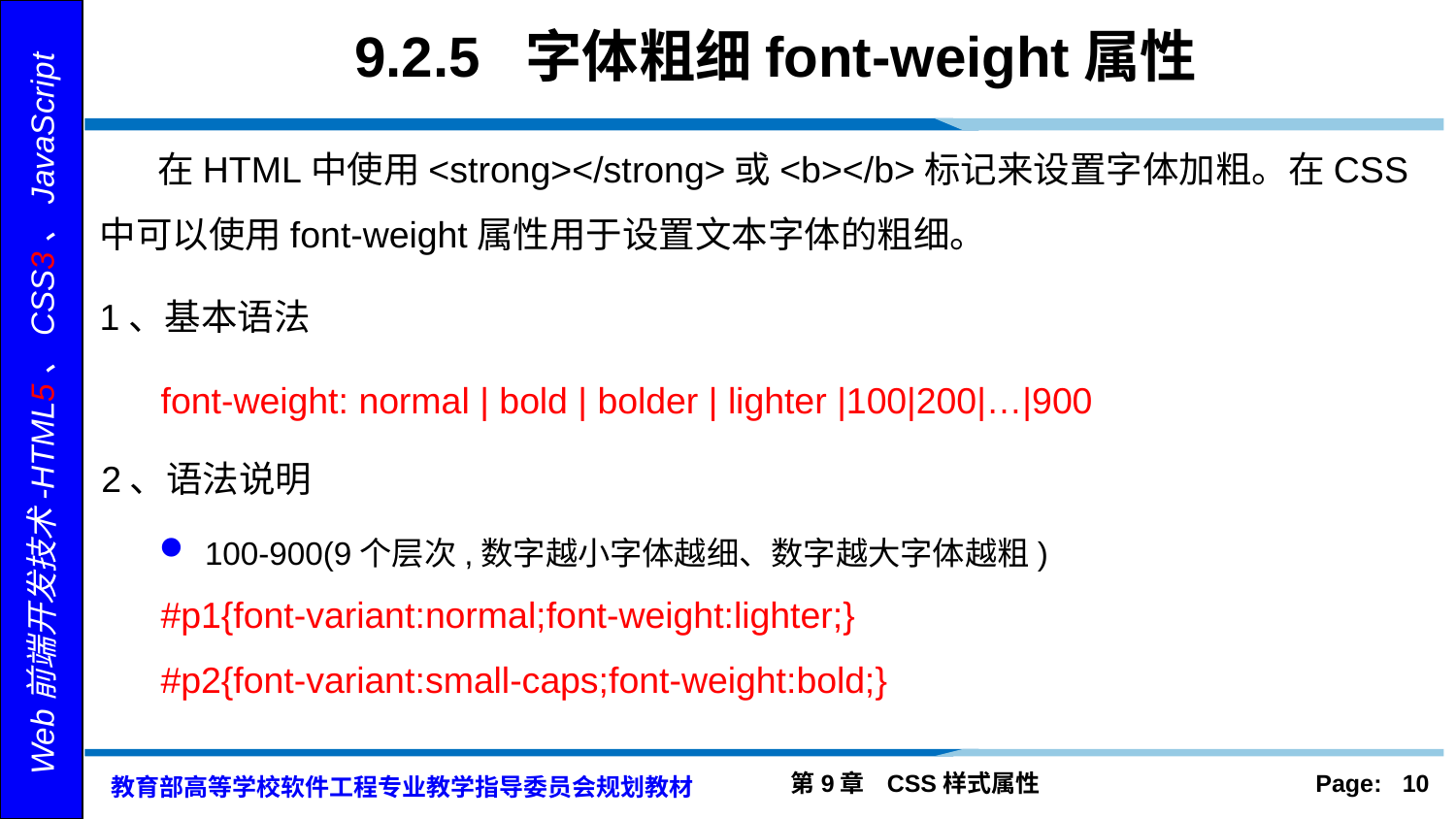

# 9.2.5  字体粗细font-weight属性
      在HTML中使用<strong></strong>或<b></b>标记来设置字体加粗。在CSS中可以使用font-weight属性用于设置文本字体的粗细。
1、基本语法
      font-weight: normal | bold | bolder | lighter |100|200|…|900
2、语法说明
100-900(9个层次,数字越小字体越细、数字越大字体越粗)
      #p1{font-variant:normal;font-weight:lighter;}
      #p2{font-variant:small-caps;font-weight:bold;}